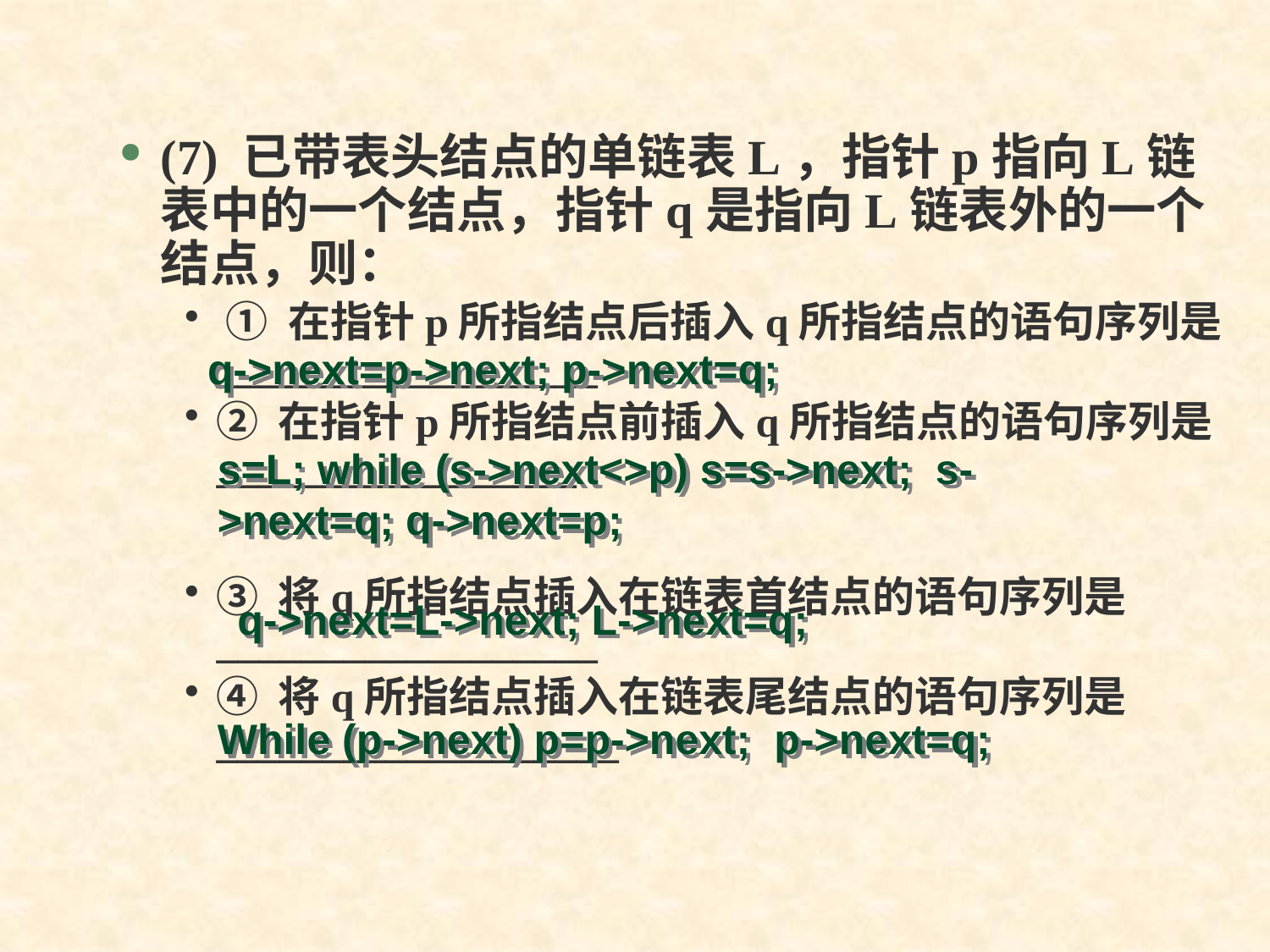

(7) 已带表头结点的单链表L，指针p指向L链表中的一个结点，指针q是指向L链表外的一个结点，则：
 ① 在指针p所指结点后插入q所指结点的语句序列是__________________
② 在指针p所指结点前插入q所指结点的语句序列是_________________

③ 将q所指结点插入在链表首结点的语句序列是__________________
④ 将q所指结点插入在链表尾结点的语句序列是___________________
q->next=p->next; p->next=q;
s=L; while (s->next<>p) s=s->next;  s->next=q; q->next=p;
q->next=L->next; L->next=q;
While (p->next) p=p->next;  p->next=q;